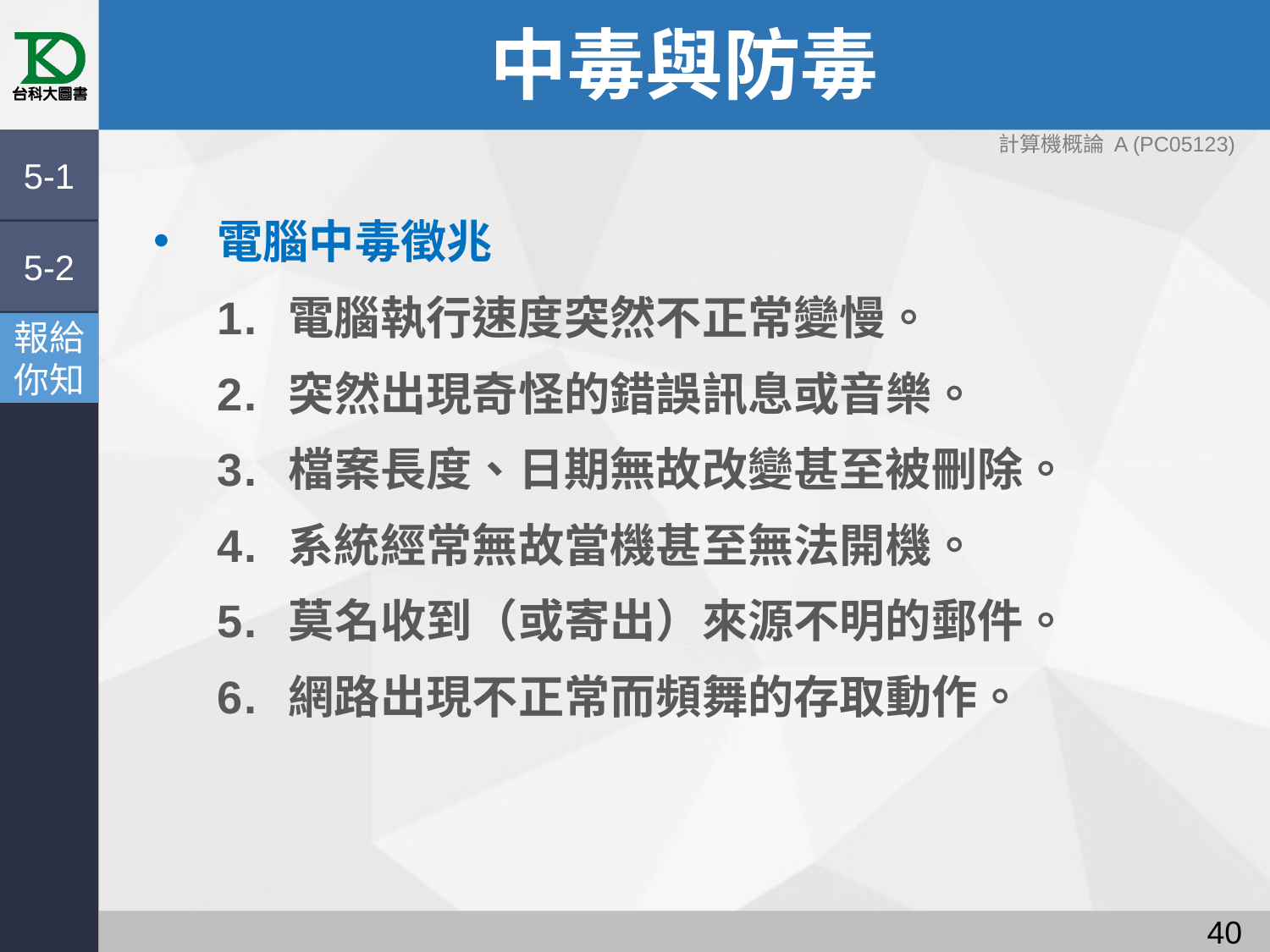

# 中毒與防毒
計算機概論 A (PC05123)
5-1
電腦中毒徵兆
電腦執行速度突然不正常變慢。
突然出現奇怪的錯誤訊息或音樂。
檔案長度、日期無故改變甚至被刪除。
系統經常無故當機甚至無法開機。
莫名收到（或寄出）來源不明的郵件。
網路出現不正常而頻舞的存取動作。
5-2
報給
你知
40